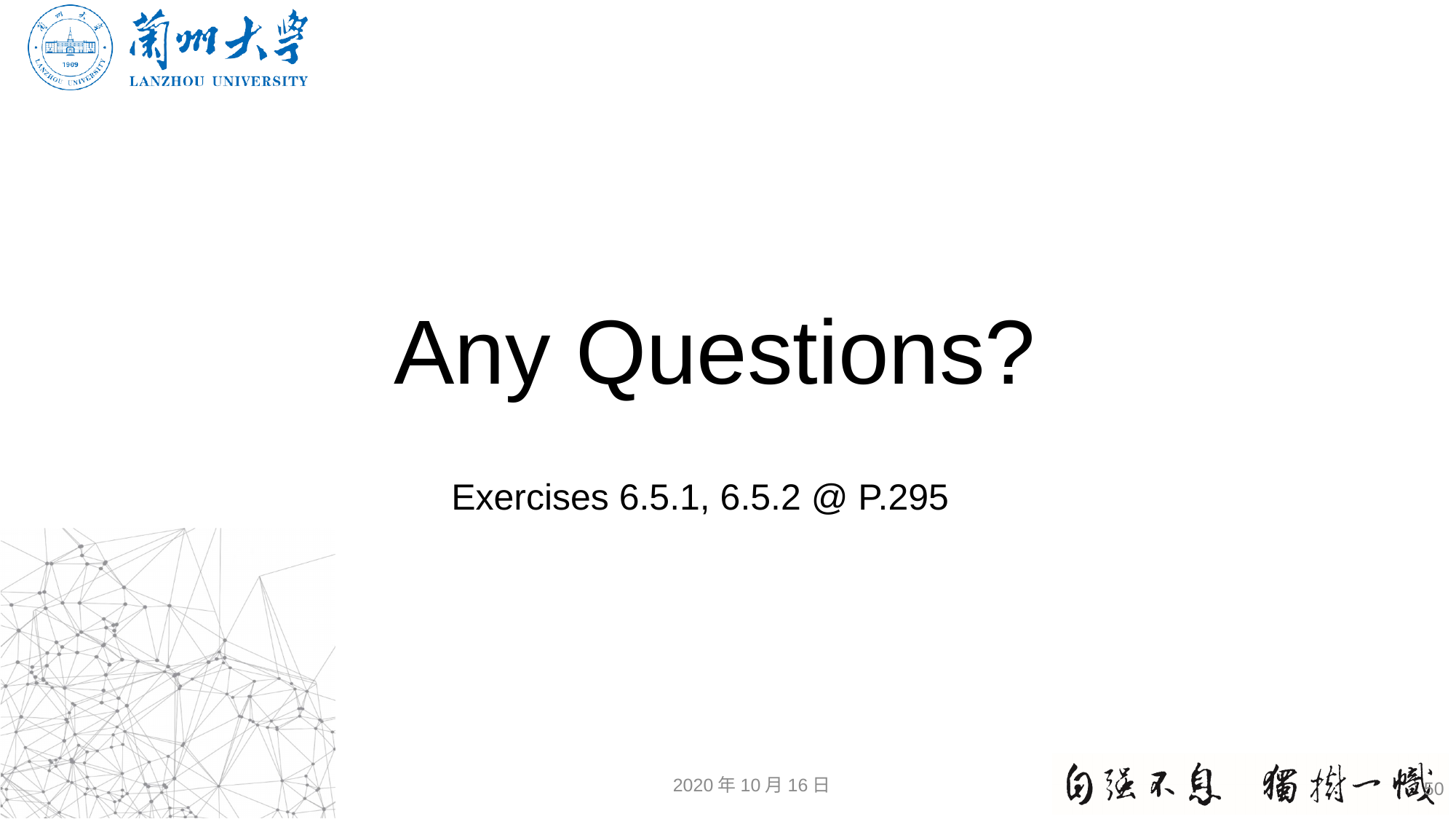

# Any Questions?
Exercises 6.5.1, 6.5.2 @ P.295
2020年10月16日
50